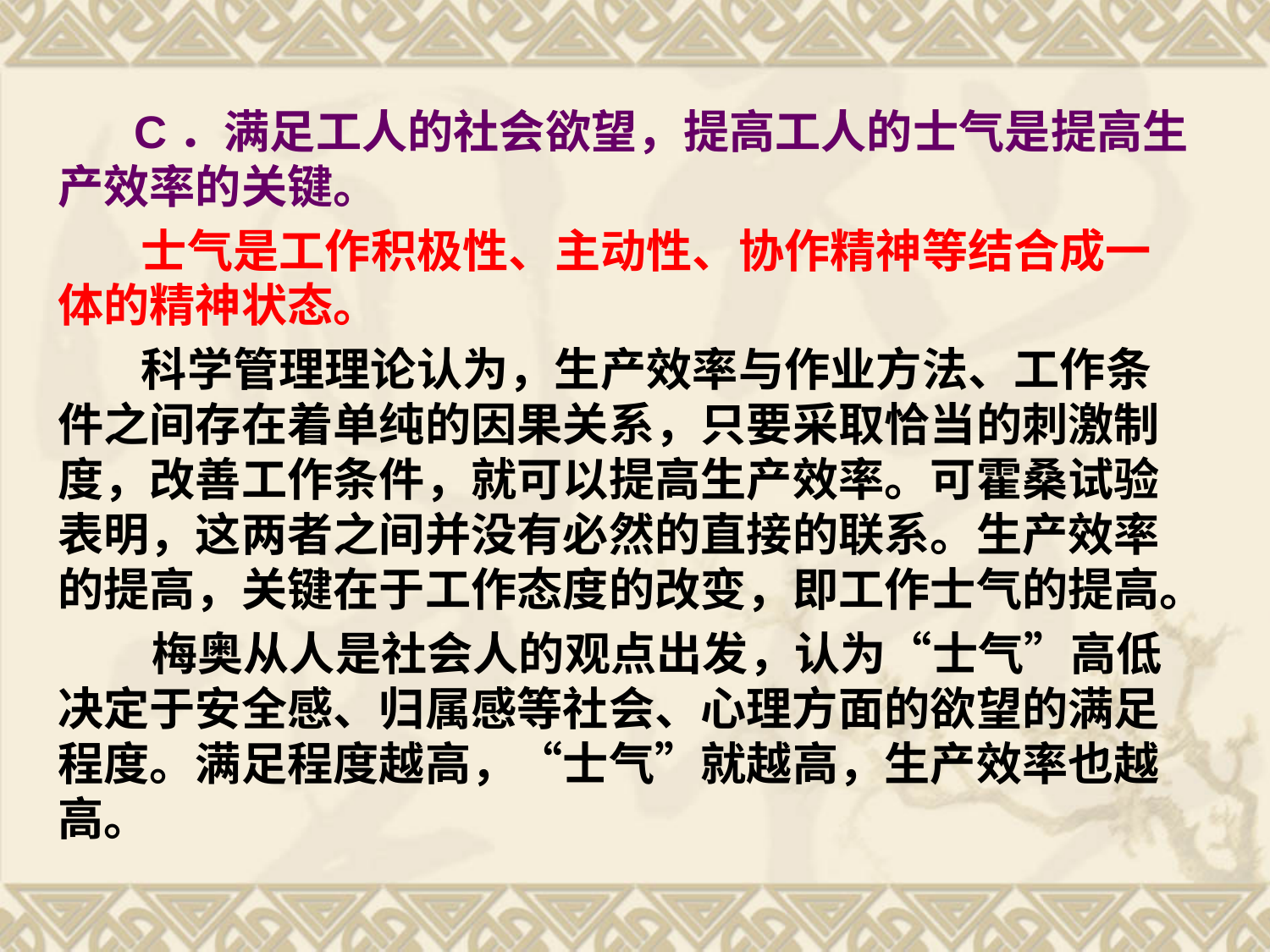

C．满足工人的社会欲望，提高工人的士气是提高生产效率的关键。
       士气是工作积极性、主动性、协作精神等结合成一体的精神状态。
       科学管理理论认为，生产效率与作业方法、工作条件之间存在着单纯的因果关系，只要采取恰当的刺激制度，改善工作条件，就可以提高生产效率。可霍桑试验表明，这两者之间并没有必然的直接的联系。生产效率的提高，关键在于工作态度的改变，即工作士气的提高。
        梅奥从人是社会人的观点出发，认为“士气”高低决定于安全感、归属感等社会、心理方面的欲望的满足程度。满足程度越高，“士气”就越高，生产效率也越高。